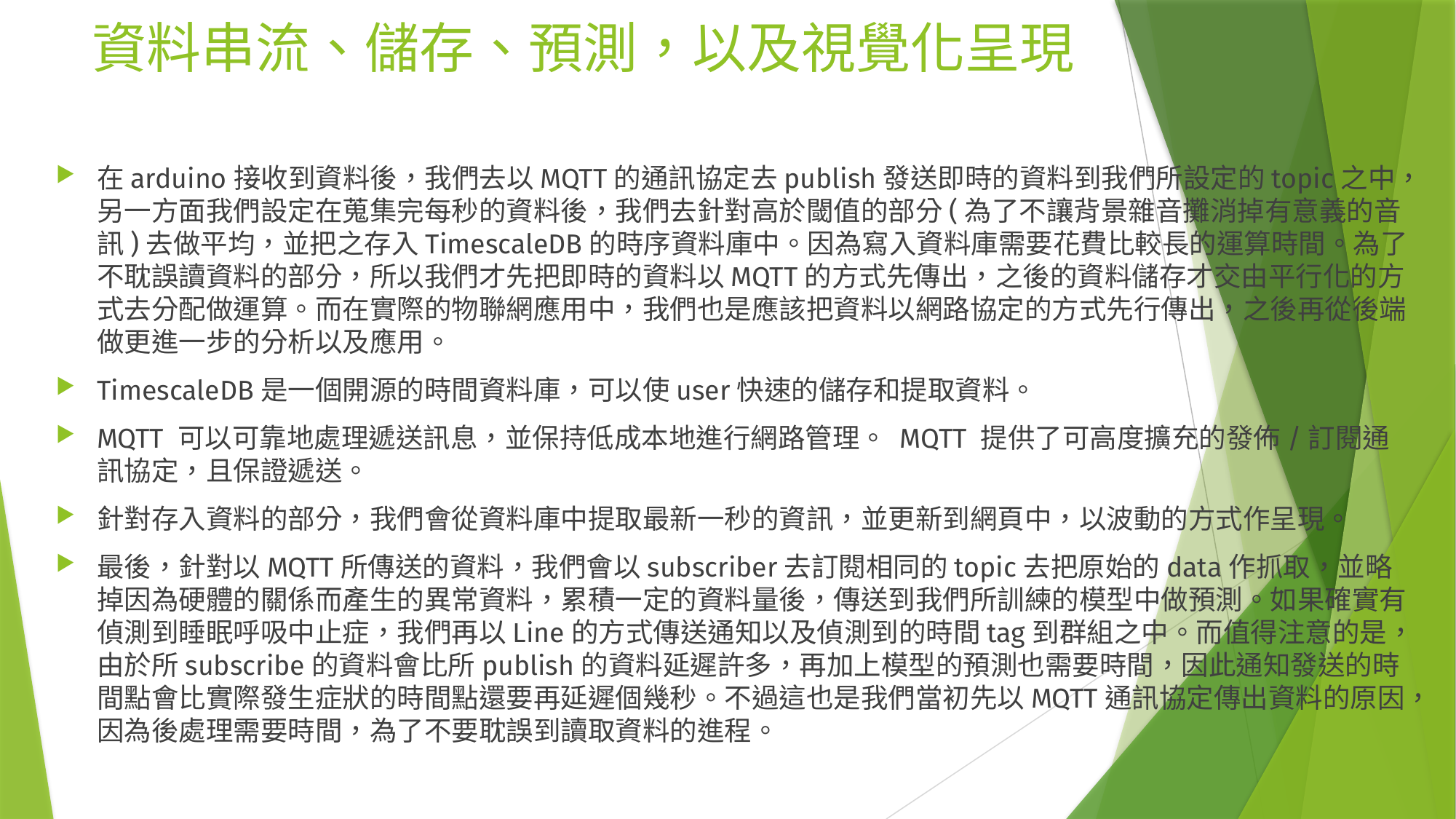

# 資料串流、儲存、預測，以及視覺化呈現

在arduino接收到資料後，我們去以MQTT的通訊協定去publish發送即時的資料到我們所設定的topic之中，另一方面我們設定在蒐集完每秒的資料後，我們去針對高於閾值的部分(為了不讓背景雜音攤消掉有意義的音訊)去做平均，並把之存入TimescaleDB的時序資料庫中。因為寫入資料庫需要花費比較長的運算時間。為了不耽誤讀資料的部分，所以我們才先把即時的資料以MQTT的方式先傳出，之後的資料儲存才交由平行化的方式去分配做運算。而在實際的物聯網應用中，我們也是應該把資料以網路協定的方式先行傳出，之後再從後端做更進一步的分析以及應用。
TimescaleDB是一個開源的時間資料庫，可以使user快速的儲存和提取資料。
MQTT 可以可靠地處理遞送訊息，並保持低成本地進行網路管理。 MQTT 提供了可高度擴充的發佈/訂閱通訊協定，且保證遞送。
針對存入資料的部分，我們會從資料庫中提取最新一秒的資訊，並更新到網頁中，以波動的方式作呈現。
最後，針對以MQTT所傳送的資料，我們會以subscriber去訂閱相同的topic去把原始的data作抓取，並略掉因為硬體的關係而產生的異常資料，累積一定的資料量後，傳送到我們所訓練的模型中做預測。如果確實有偵測到睡眠呼吸中止症，我們再以Line的方式傳送通知以及偵測到的時間tag到群組之中。而值得注意的是，由於所subscribe的資料會比所publish的資料延遲許多，再加上模型的預測也需要時間，因此通知發送的時間點會比實際發生症狀的時間點還要再延遲個幾秒。不過這也是我們當初先以MQTT通訊協定傳出資料的原因，因為後處理需要時間，為了不要耽誤到讀取資料的進程。